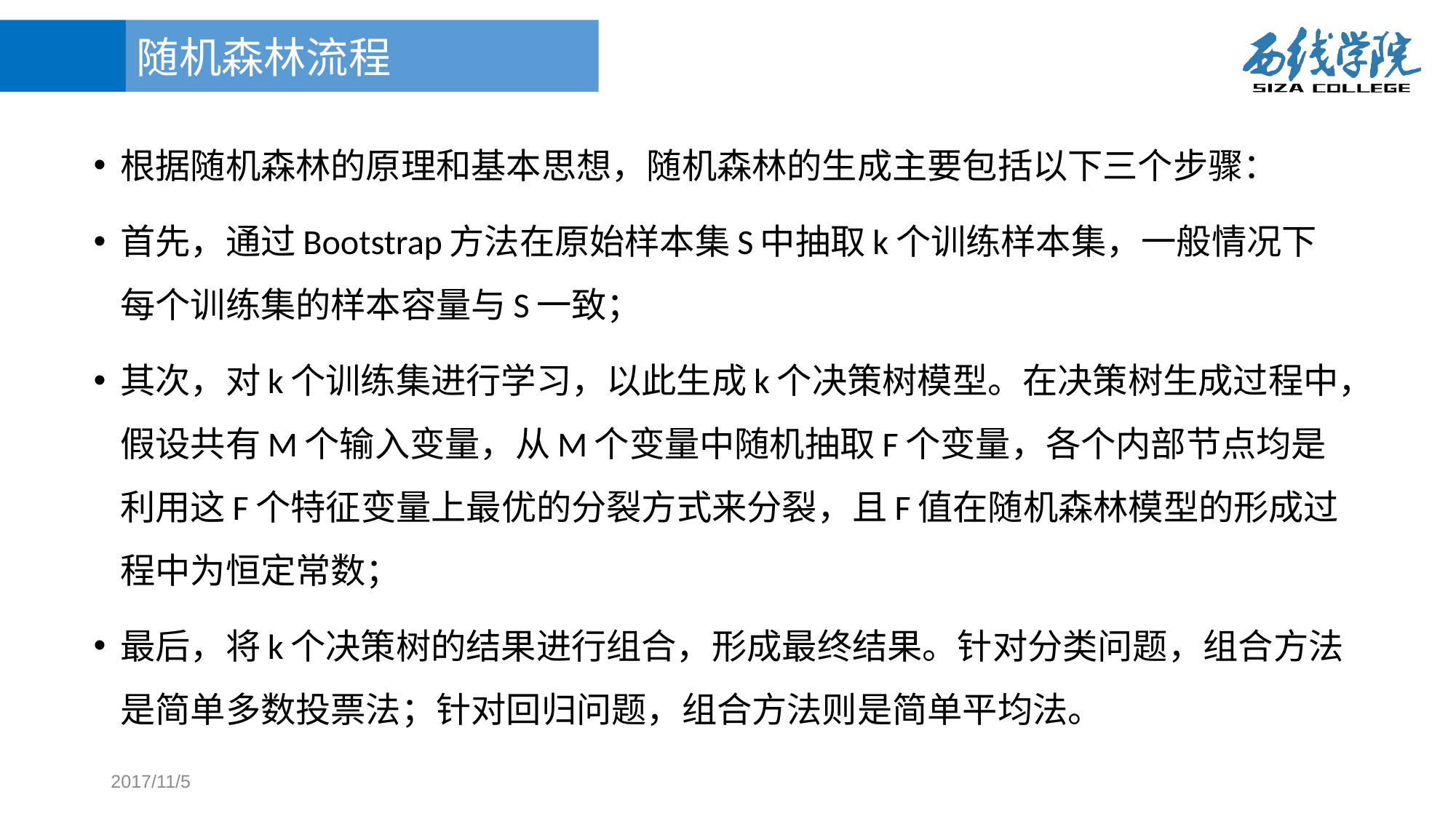

# 随机森林流程
根据随机森林的原理和基本思想，随机森林的生成主要包括以下三个步骤：
首先，通过Bootstrap方法在原始样本集S中抽取k个训练样本集，一般情况下每个训练集的样本容量与S一致；
其次，对k个训练集进行学习，以此生成k个决策树模型。在决策树生成过程中，假设共有M个输入变量，从M个变量中随机抽取F个变量，各个内部节点均是利用这F个特征变量上最优的分裂方式来分裂，且F值在随机森林模型的形成过程中为恒定常数；
最后，将k个决策树的结果进行组合，形成最终结果。针对分类问题，组合方法是简单多数投票法；针对回归问题，组合方法则是简单平均法。

2017/11/5